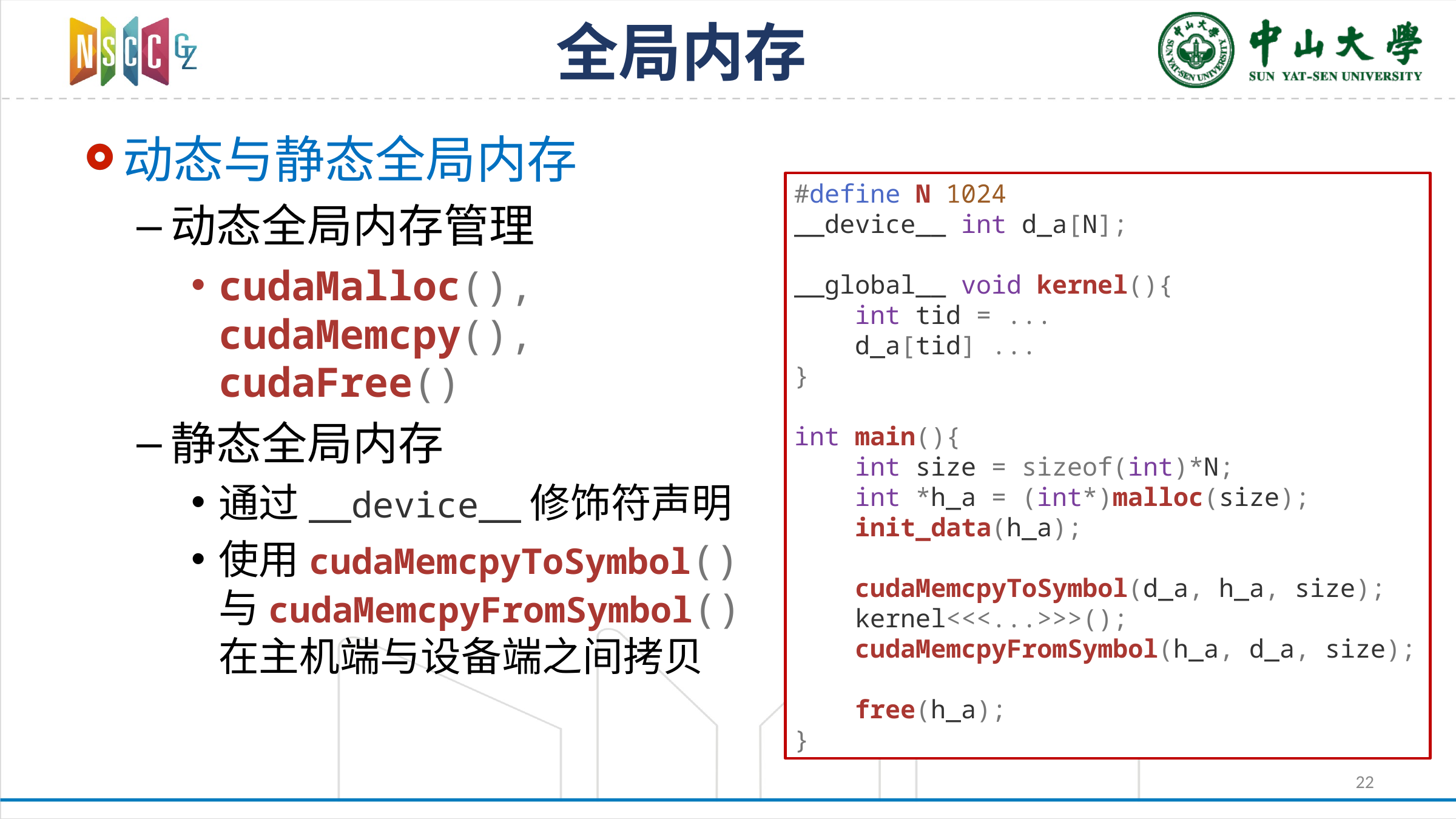

# 全局内存
动态与静态全局内存
动态全局内存管理
cudaMalloc(), cudaMemcpy(), cudaFree()
静态全局内存
通过__device__修饰符声明
使用cudaMemcpyToSymbol()与cudaMemcpyFromSymbol()在主机端与设备端之间拷贝
#define N 1024
__device__ int d_a[N];
__global__ void kernel(){
    int tid = ...
    d_a[tid] ...
}
int main(){
    int size = sizeof(int)*N;
    int *h_a = (int*)malloc(size);
    init_data(h_a);

    cudaMemcpyToSymbol(d_a, h_a, size);
    kernel<<<...>>>();
    cudaMemcpyFromSymbol(h_a, d_a, size);

    free(h_a);
}
22